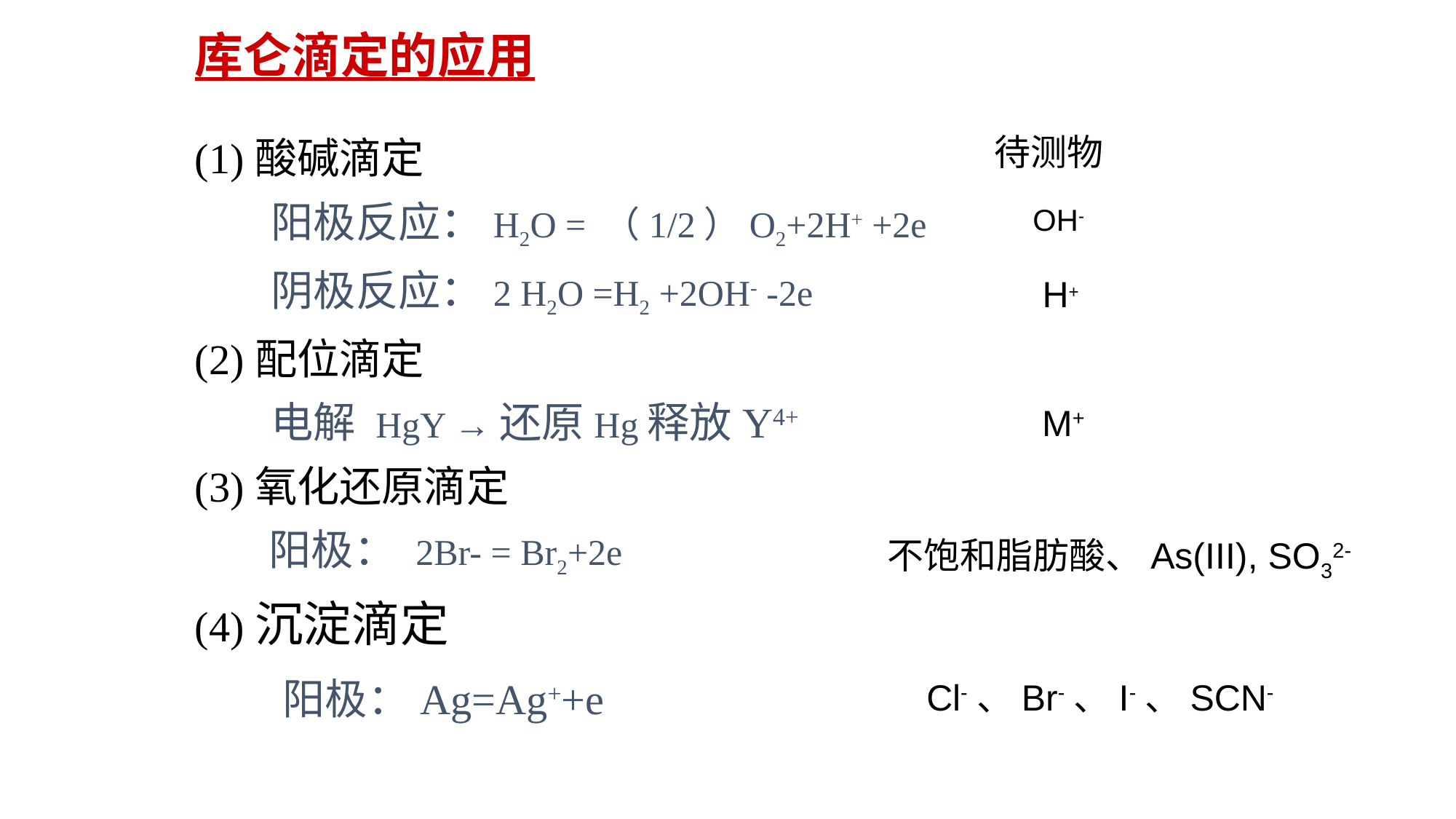

# 库仑滴定的应用
待测物
(1)酸碱滴定
       阳极反应：H2O = （1/2）O2+2H+ +2e
       阴极反应：2 H2O =H2 +2OH- -2e
(2)配位滴定
       电解 HgY →还原Hg释放Y4+
(3)氧化还原滴定
        阳极： 2Br- = Br2+2e
(4)沉淀滴定
       阳极：Ag=Ag++e
OH-
H+
M+
不饱和脂肪酸、As(III), SO32-
Cl-、Br-、I-、SCN-